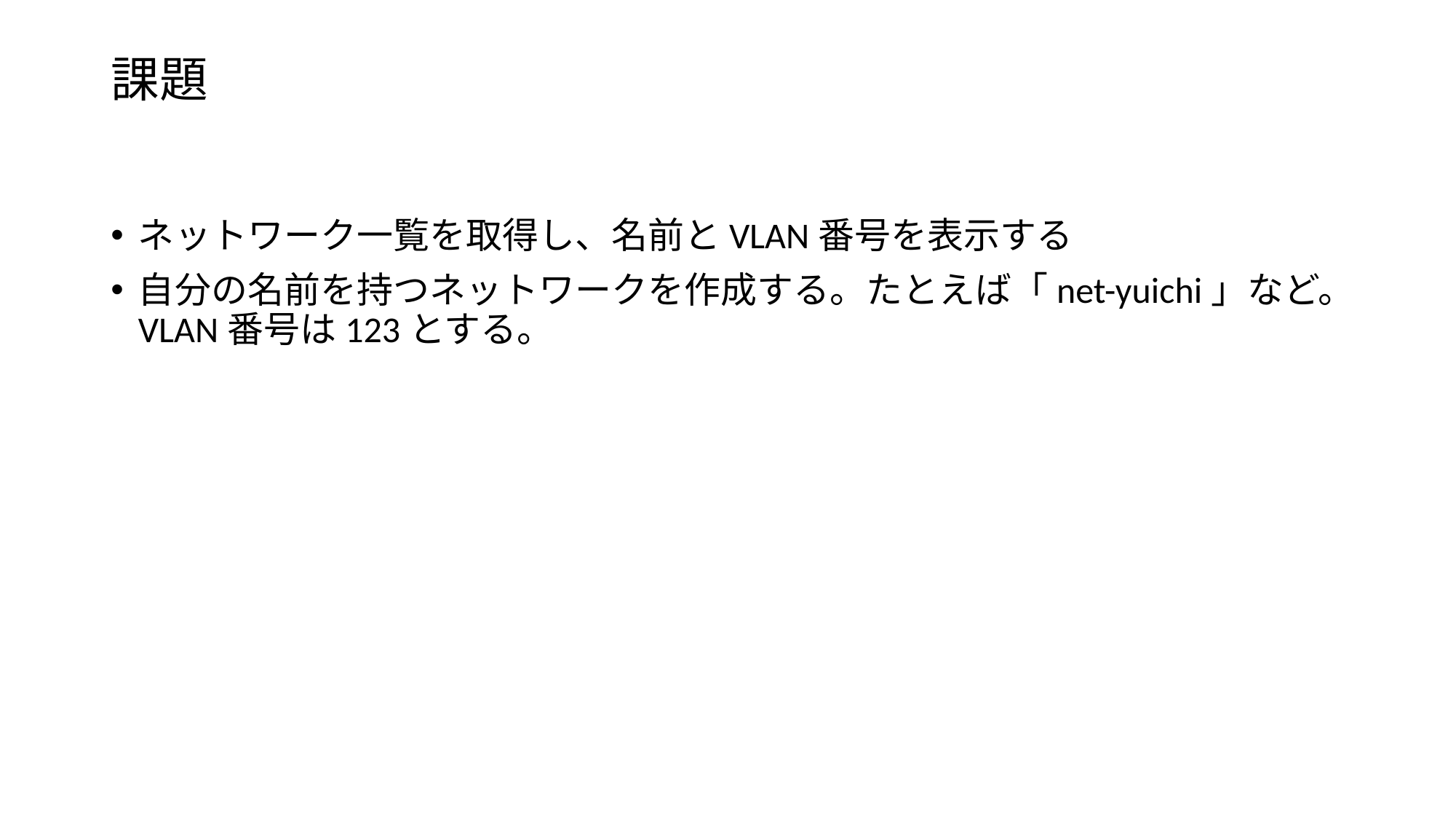

# 課題

ネットワーク一覧を取得し、名前とVLAN番号を表示する
自分の名前を持つネットワークを作成する。たとえば「net-yuichi」など。VLAN番号は123とする。